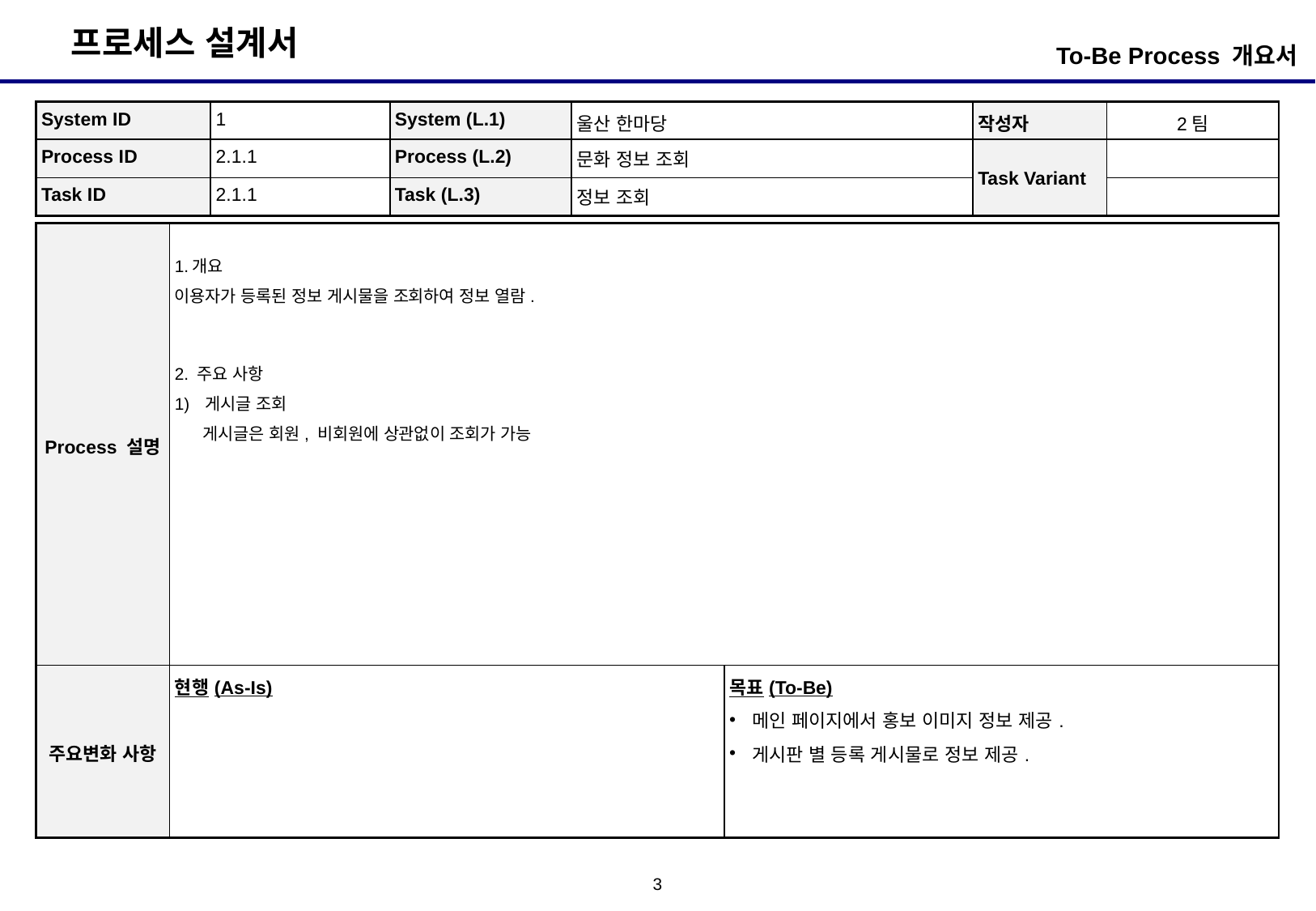

To-Be Process 개요서
| System ID | 1 | System (L.1) | 울산 한마당 | 작성자 | 2팀 |
| --- | --- | --- | --- | --- | --- |
| Process ID | 2.1.1 | Process (L.2) | 문화 정보 조회 | Task Variant |  |
| Task ID | 2.1.1 | Task (L.3) | 정보 조회 |  |  |
| Process 설명 | 1.개요 이용자가 등록된 정보 게시물을 조회하여 정보 열람. 2. 주요 사항 게시글 조회 게시글은 회원, 비회원에 상관없이 조회가 가능 |  |
| --- | --- | --- |
| 주요변화 사항 | 현행(As-Is) | 목표(To-Be) 메인 페이지에서 홍보 이미지 정보 제공. 게시판 별 등록 게시물로 정보 제공. |